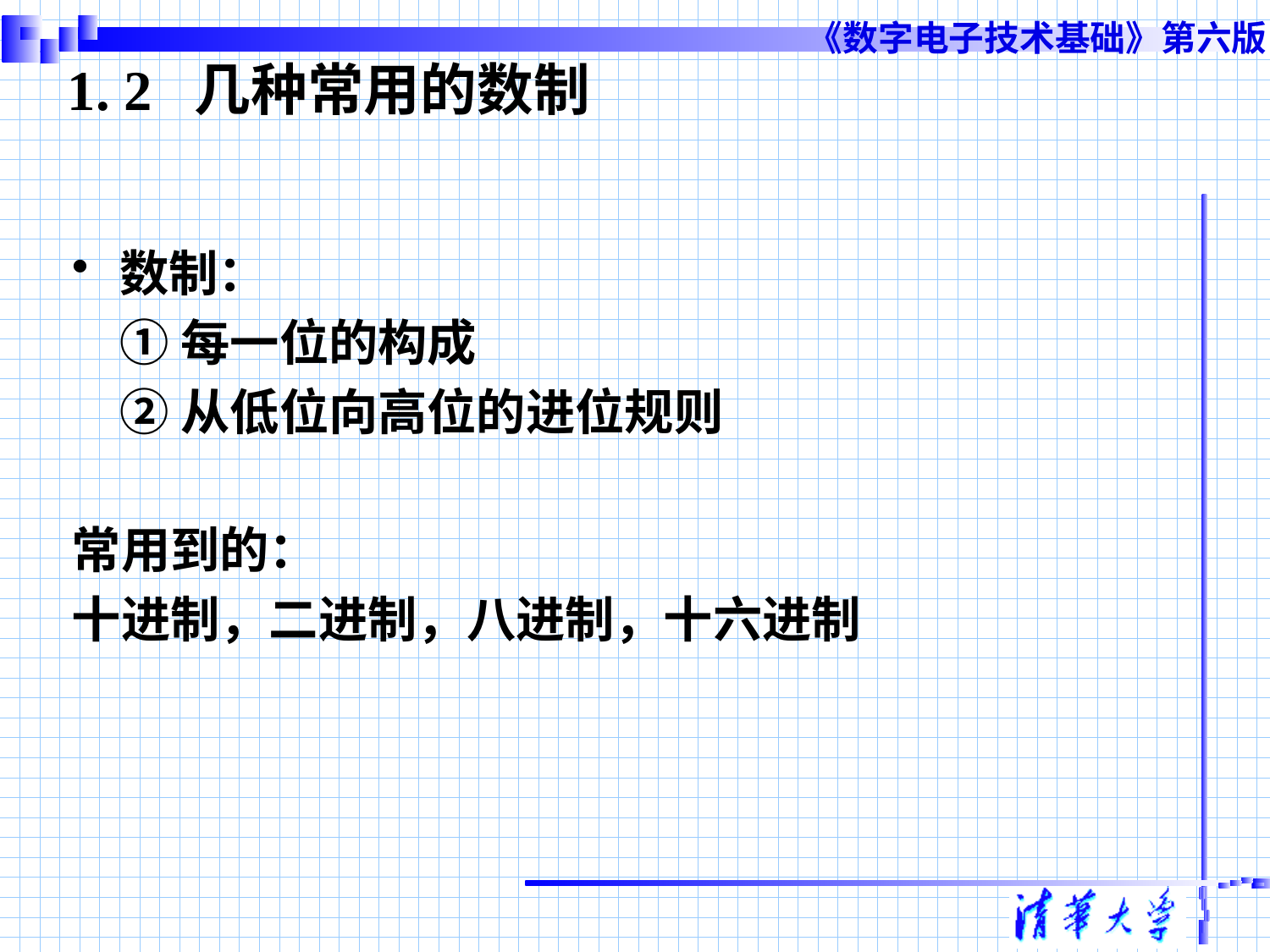

# 1. 2  几种常用的数制
数制：
	①每一位的构成
	②从低位向高位的进位规则

常用到的：
十进制，二进制，八进制，十六进制